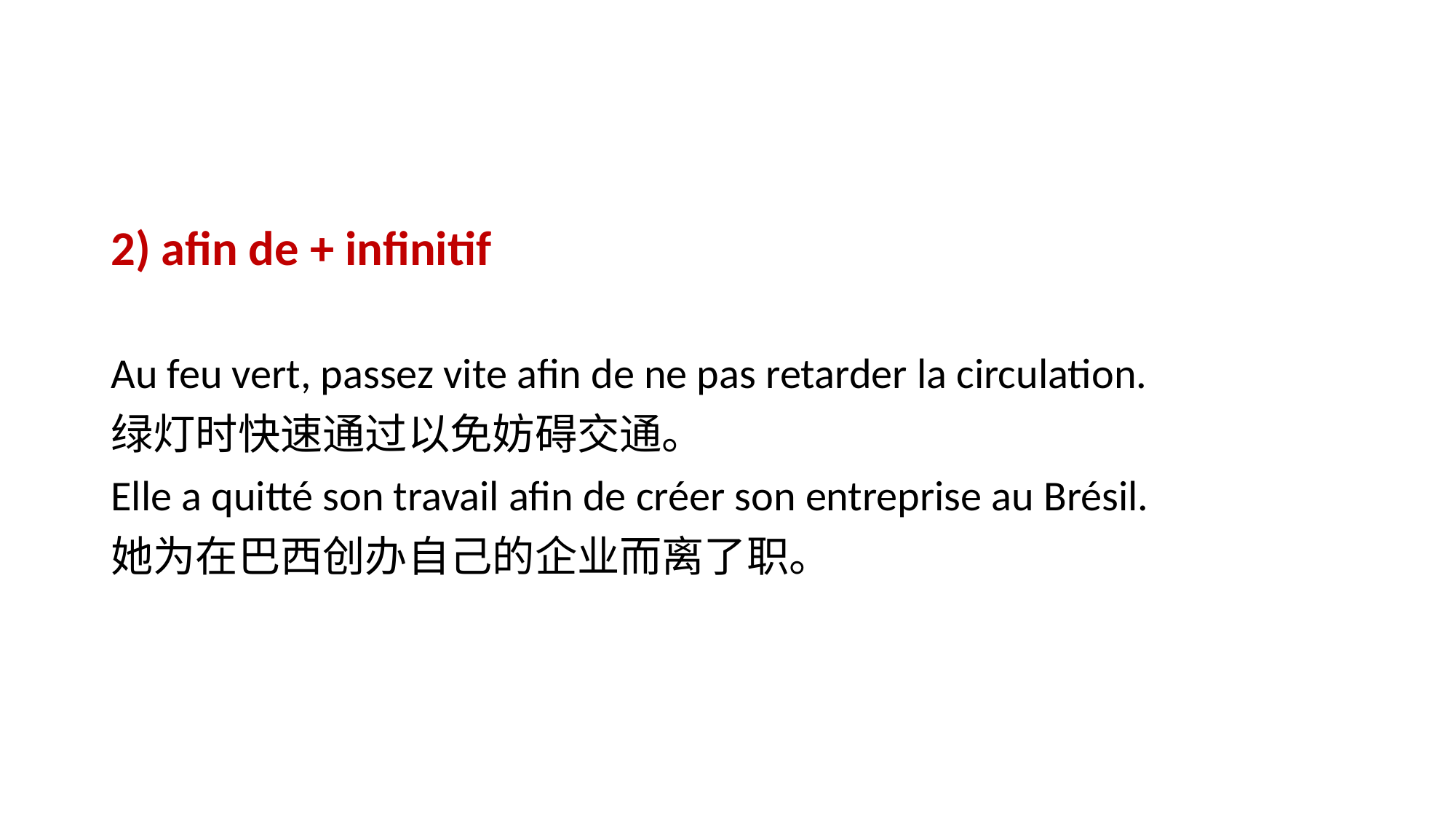

#
2) afin de + infinitif

Au feu vert, passez vite afin de ne pas retarder la circulation.
绿灯时快速通过以免妨碍交通。
Elle a quitté son travail afin de créer son entreprise au Brésil.
她为在巴西创办自己的企业而离了职。